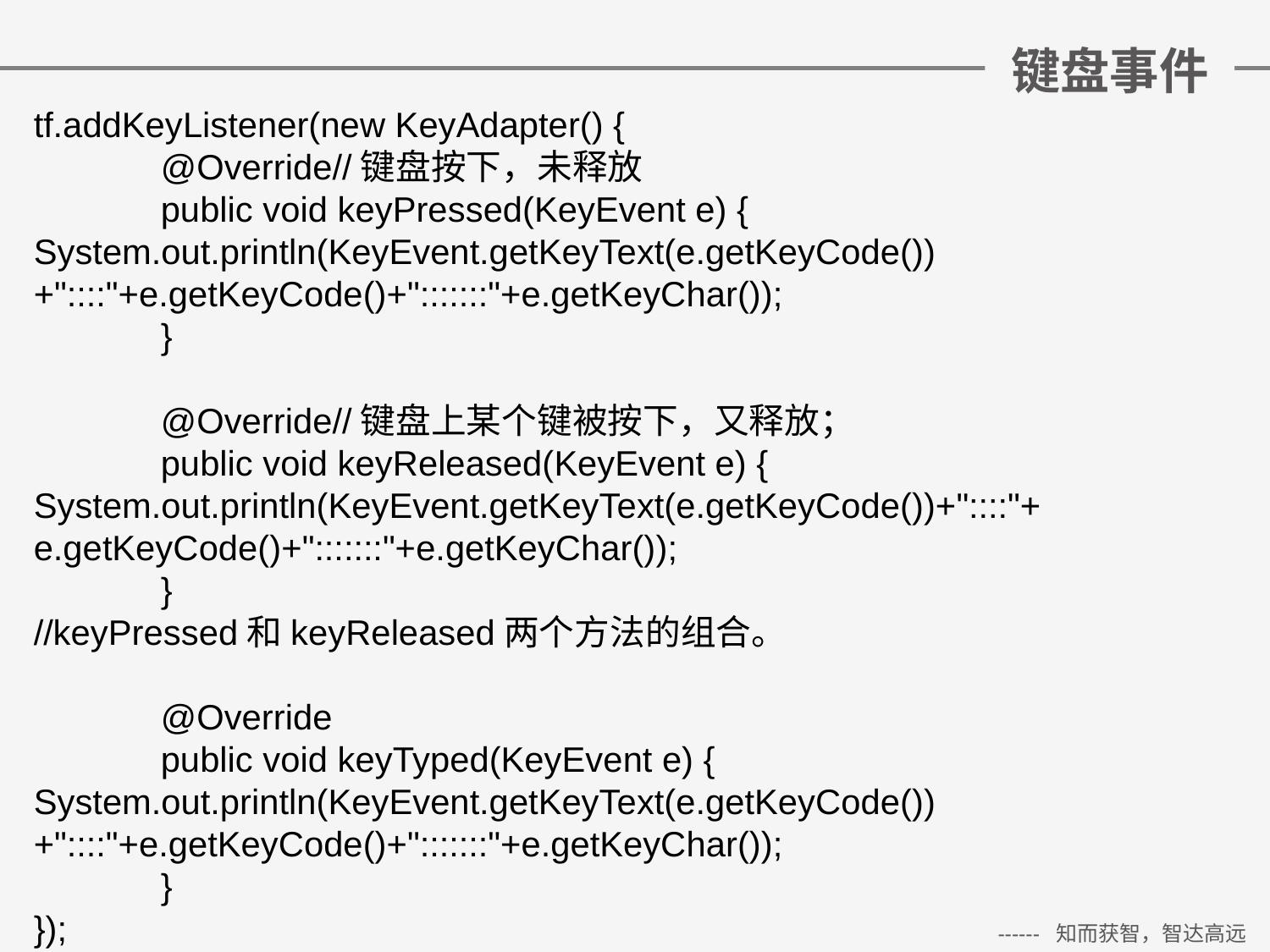

# 键盘事件
tf.addKeyListener(new KeyAdapter() {
	@Override//键盘按下，未释放
	public void keyPressed(KeyEvent e) {			System.out.println(KeyEvent.getKeyText(e.getKeyCode())+"::::"+e.getKeyCode()+":::::::"+e.getKeyChar());
	}

	@Override//键盘上某个键被按下，又释放；
	public void keyReleased(KeyEvent e) {		System.out.println(KeyEvent.getKeyText(e.getKeyCode())+"::::"+ e.getKeyCode()+":::::::"+e.getKeyChar());
	}
//keyPressed和keyReleased两个方法的组合。

	@Override
	public void keyTyped(KeyEvent e) {		System.out.println(KeyEvent.getKeyText(e.getKeyCode())+"::::"+e.getKeyCode()+":::::::"+e.getKeyChar());
	}
});